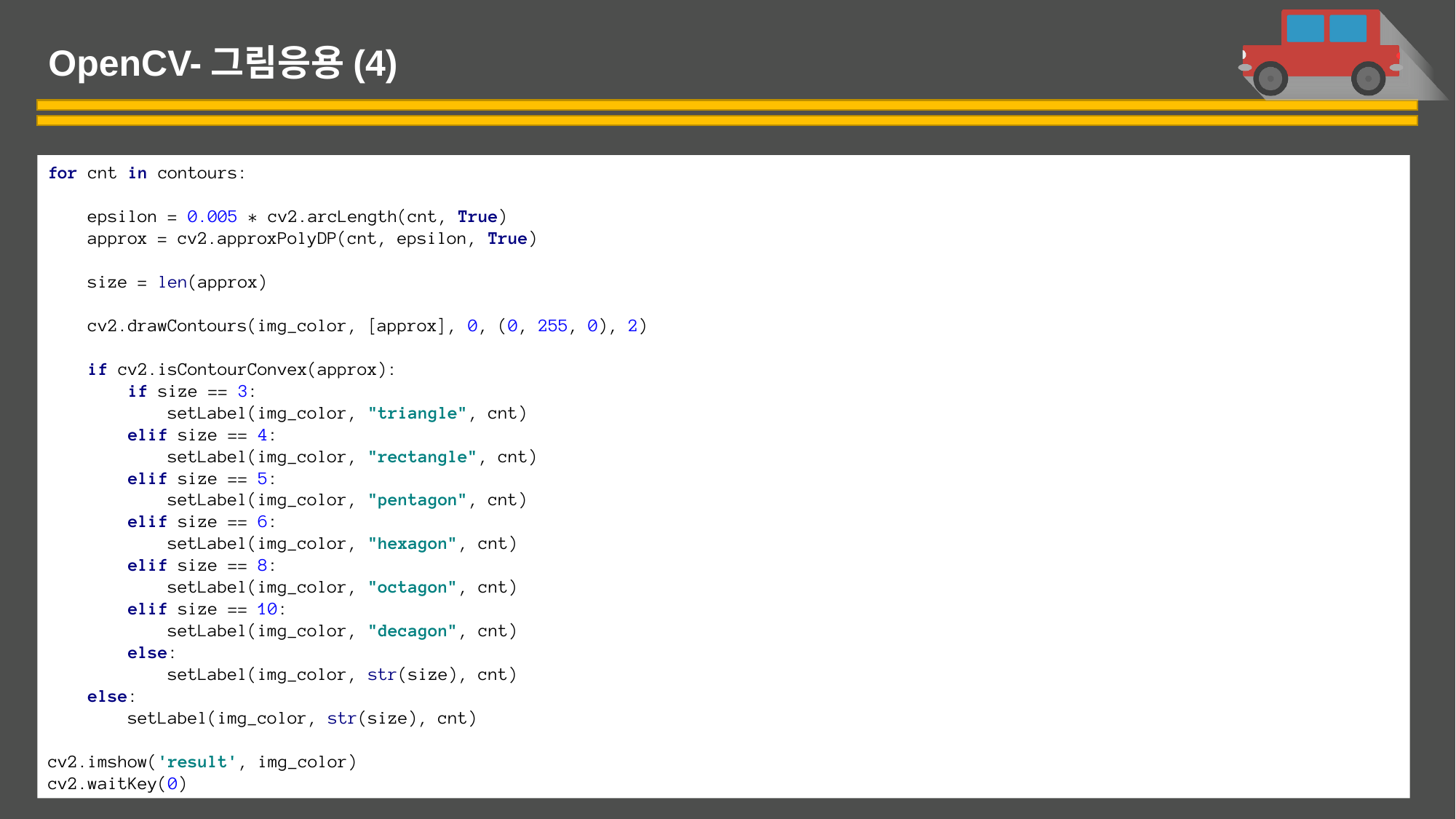

# OpenCV-그림응용(4)

for cnt in contours:
    epsilon = 0.005 * cv2.arcLength(cnt, True)
    approx = cv2.approxPolyDP(cnt, epsilon, True)
    size = len(approx)
    cv2.drawContours(img_color, [approx], 0, (0, 255, 0), 2)
    if cv2.isContourConvex(approx):
        if size == 3:
            setLabel(img_color, "triangle", cnt)
        elif size == 4:
            setLabel(img_color, "rectangle", cnt)
        elif size == 5:
            setLabel(img_color, "pentagon", cnt)
        elif size == 6:
            setLabel(img_color, "hexagon", cnt)
        elif size == 8:
            setLabel(img_color, "octagon", cnt)
        elif size == 10:
            setLabel(img_color, "decagon", cnt)
        else:
            setLabel(img_color, str(size), cnt)
    else:
        setLabel(img_color, str(size), cnt)
cv2.imshow('result', img_color)
cv2.waitKey(0)